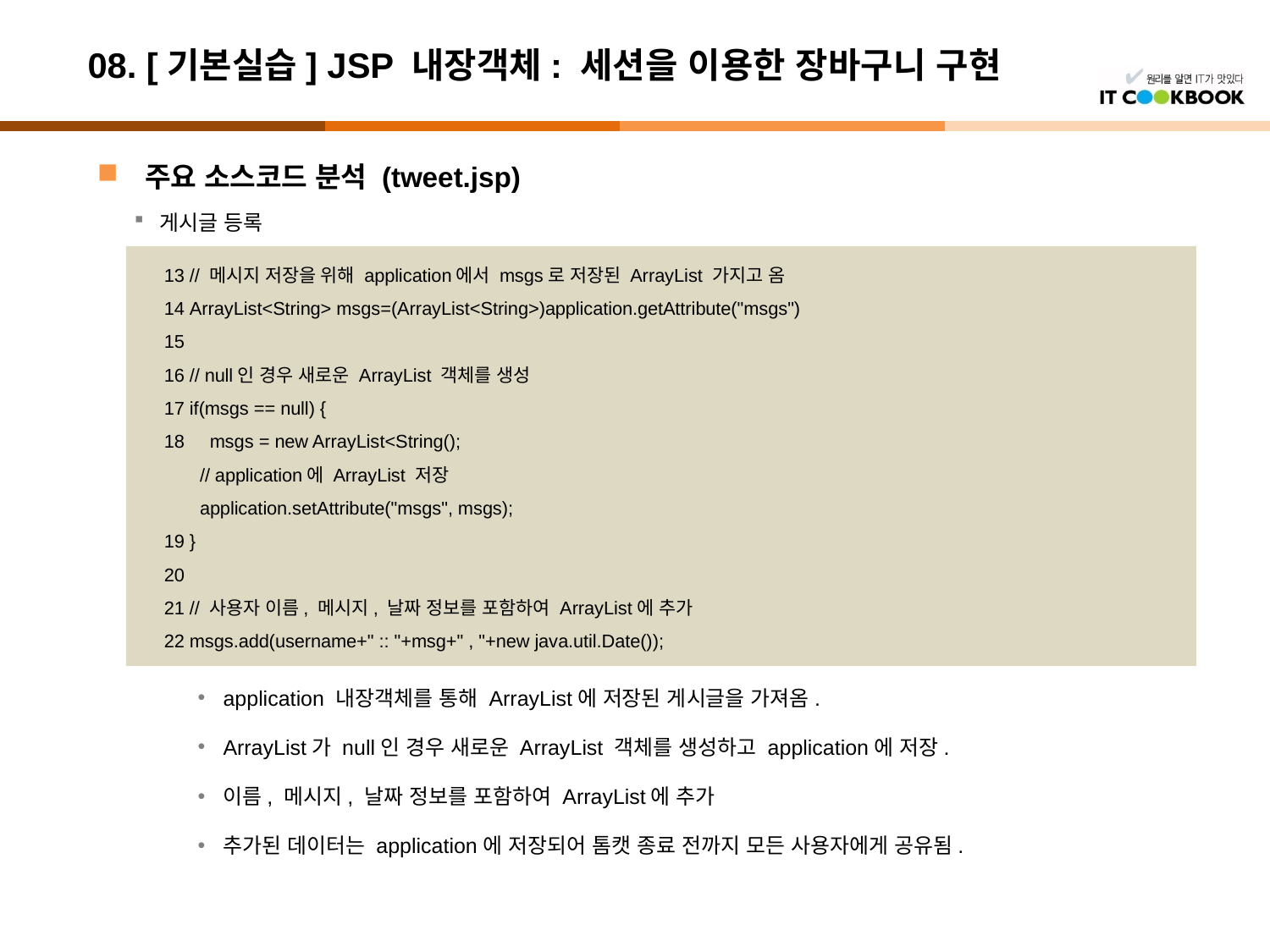

# 08. [기본실습] JSP 내장객체: 세션을 이용한 장바구니 구현
주요 소스코드 분석 (tweet.jsp)
게시글 등록

application 내장객체를 통해 ArrayList에 저장된 게시글을 가져옴.
ArrayList가 null인 경우 새로운 ArrayList 객체를 생성하고 application에 저장.
이름, 메시지, 날짜 정보를 포함하여 ArrayList에 추가
추가된 데이터는 application에 저장되어 톰캣 종료 전까지 모든 사용자에게 공유됨.

13 // 메시지 저장을 위해 application에서 msgs로 저장된 ArrayList 가지고 옴
14 ArrayList<String> msgs=(ArrayList<String>)application.getAttribute("msgs")
15
16 // null인 경우 새로운 ArrayList 객체를 생성
17 if(msgs == null) {
18     msgs = new ArrayList<String();
       // application에 ArrayList 저장
       application.setAttribute("msgs", msgs);
19 }
20
21 // 사용자 이름, 메시지, 날짜 정보를 포함하여 ArrayList에 추가
22 msgs.add(username+" :: "+msg+" , "+new java.util.Date());